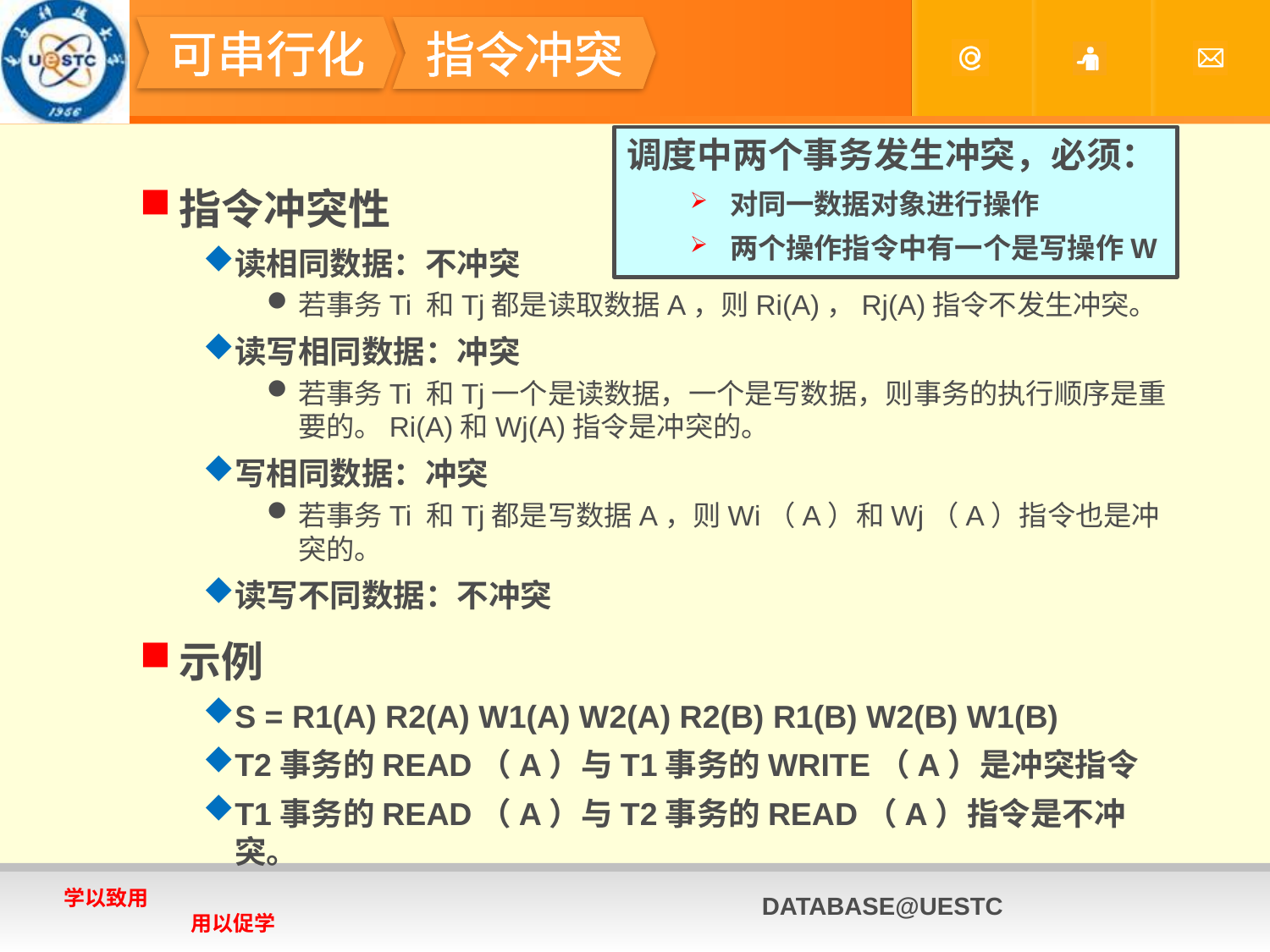

#
可串行化
指令冲突
调度中两个事务发生冲突，必须：
对同一数据对象进行操作
两个操作指令中有一个是写操作W
指令冲突性
读相同数据：不冲突
若事务Ti 和Tj都是读取数据A，则Ri(A)，Rj(A)指令不发生冲突。
读写相同数据：冲突
若事务Ti 和Tj一个是读数据，一个是写数据，则事务的执行顺序是重要的。Ri(A)和Wj(A)指令是冲突的。
写相同数据：冲突
若事务Ti 和Tj都是写数据A，则Wi（A）和Wj（A）指令也是冲突的。
读写不同数据：不冲突
示例
S = R1(A) R2(A) W1(A) W2(A) R2(B) R1(B) W2(B) W1(B)
T2事务的READ（A）与T1事务的WRITE（A）是冲突指令
T1事务的READ（A）与T2事务的READ（A）指令是不冲突。